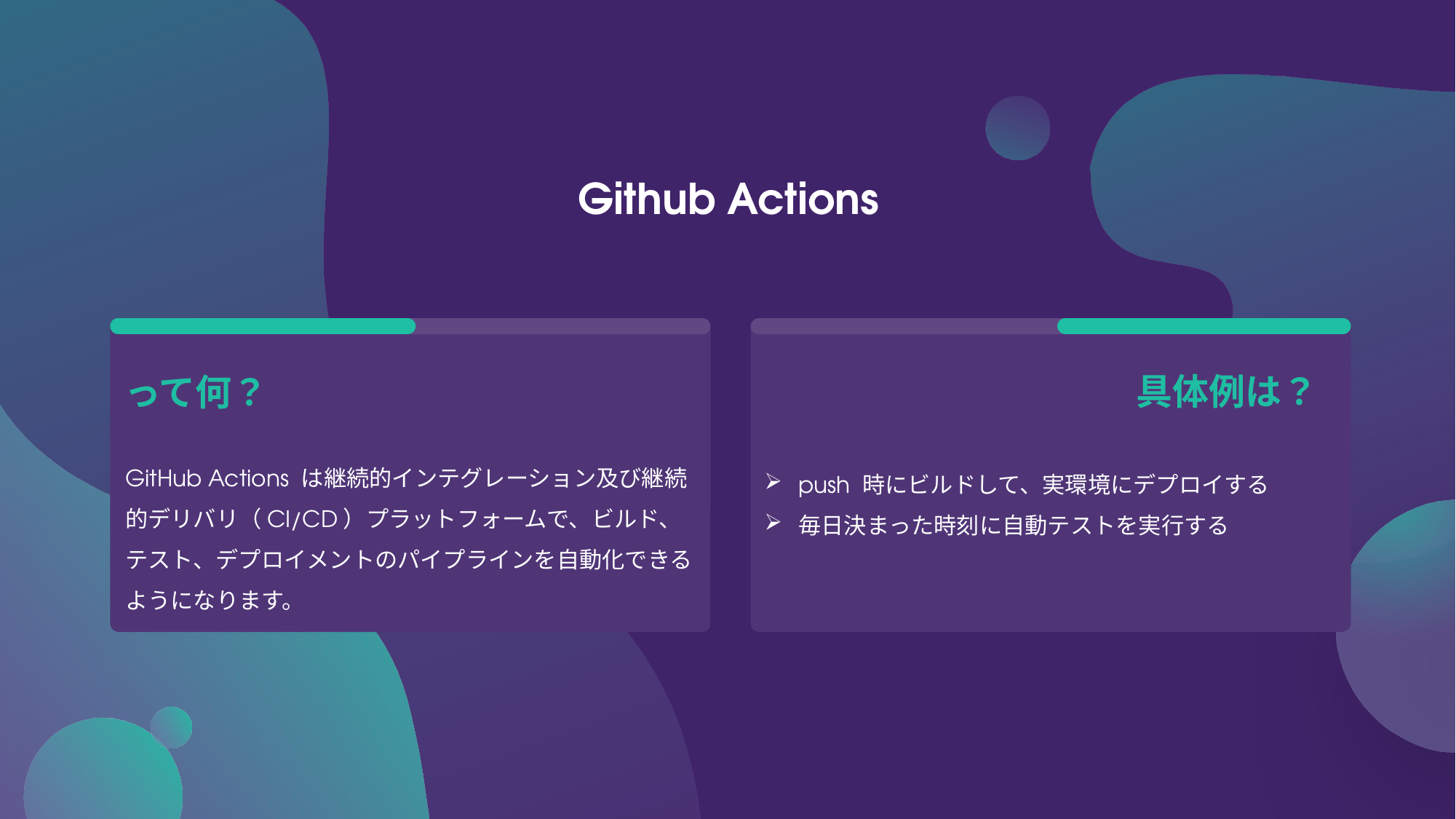

Github Actions

具体例は？
って何？

GitHub Actions は継続的インテグレーション及び継続的デリバリ（CI/CD）プラットフォームで、ビルド、テスト、デプロイメントのパイプラインを自動化できるようになります。
push 時にビルドして、実環境にデプロイする
毎日決まった時刻に自動テストを実行する